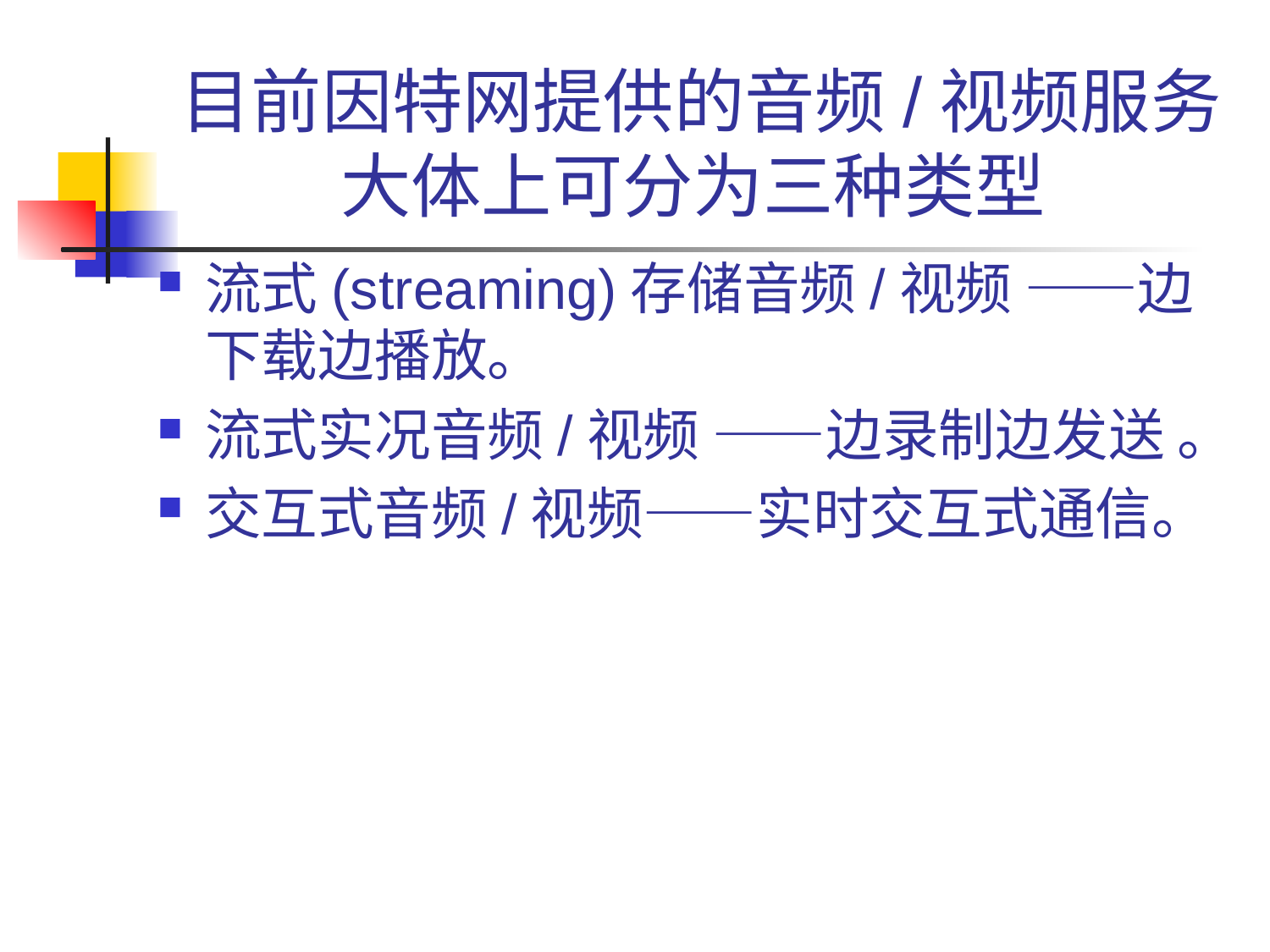

# 目前因特网提供的音频/视频服务大体上可分为三种类型
流式(streaming)存储音频/视频 ——边下载边播放。
流式实况音频/视频 ——边录制边发送 。
交互式音频/视频——实时交互式通信。